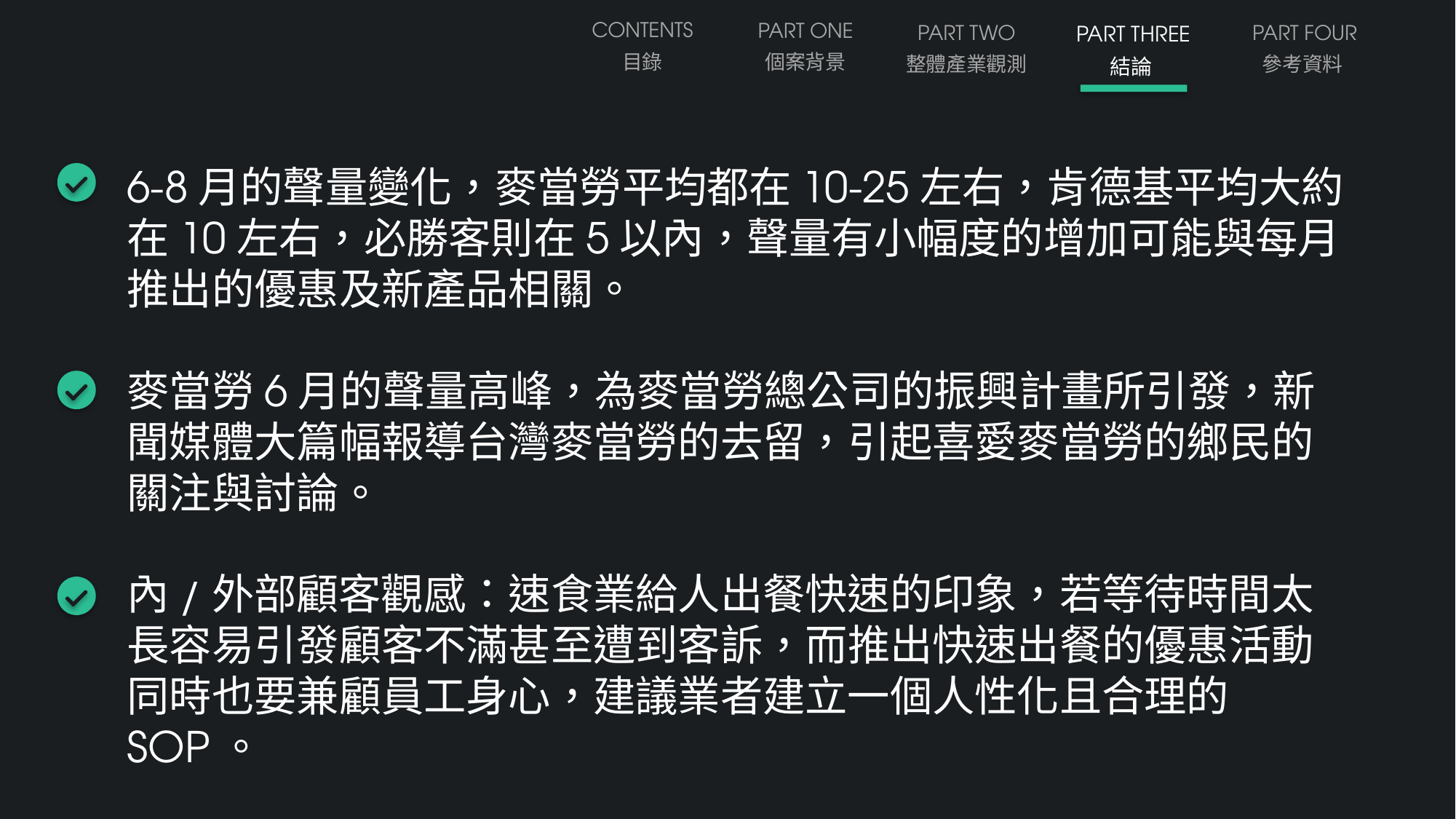

CONTENTS
目錄
PART ONE
個案背景
PART TWO
整體產業觀測
PART THREE
結論
PART FOUR
參考資料

6-8月的聲量變化，麥當勞平均都在10-25左右，肯德基平均大約在10左右，必勝客則在5以內，聲量有小幅度的增加可能與每月推出的優惠及新產品相關。

麥當勞6月的聲量高峰，為麥當勞總公司的振興計畫所引發，新聞媒體大篇幅報導台灣麥當勞的去留，引起喜愛麥當勞的鄉民的關注與討論。

內/外部顧客觀感：速食業給人出餐快速的印象，若等待時間太長容易引發顧客不滿甚至遭到客訴，而推出快速出餐的優惠活動同時也要兼顧員工身心，建議業者建立一個人性化且合理的SOP。